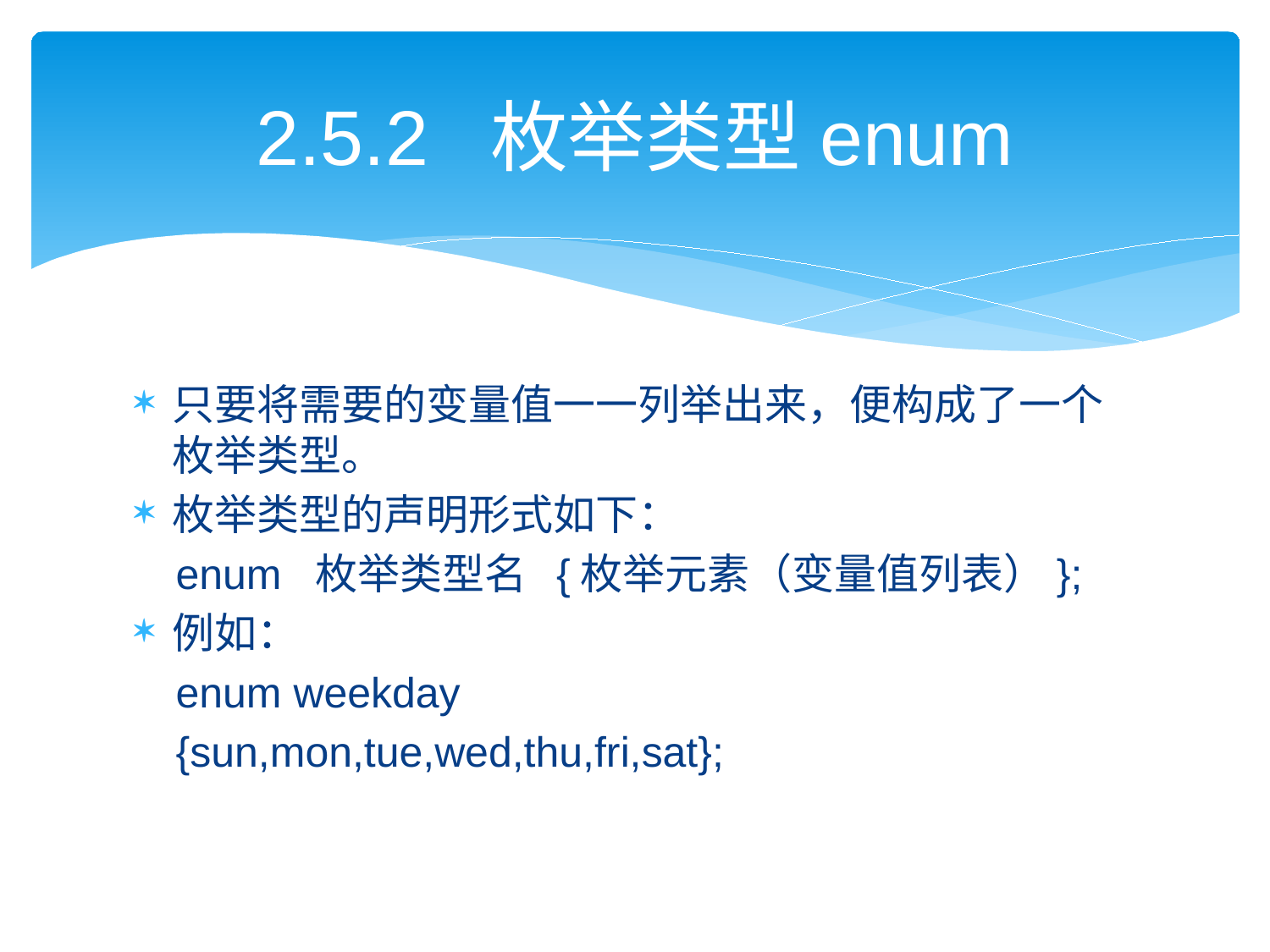

# 2.5.2  枚举类型enum
只要将需要的变量值一一列举出来，便构成了一个枚举类型。
枚举类型的声明形式如下：
enum  枚举类型名  {枚举元素（变量值列表）};
例如：
enum weekday
{sun,mon,tue,wed,thu,fri,sat};